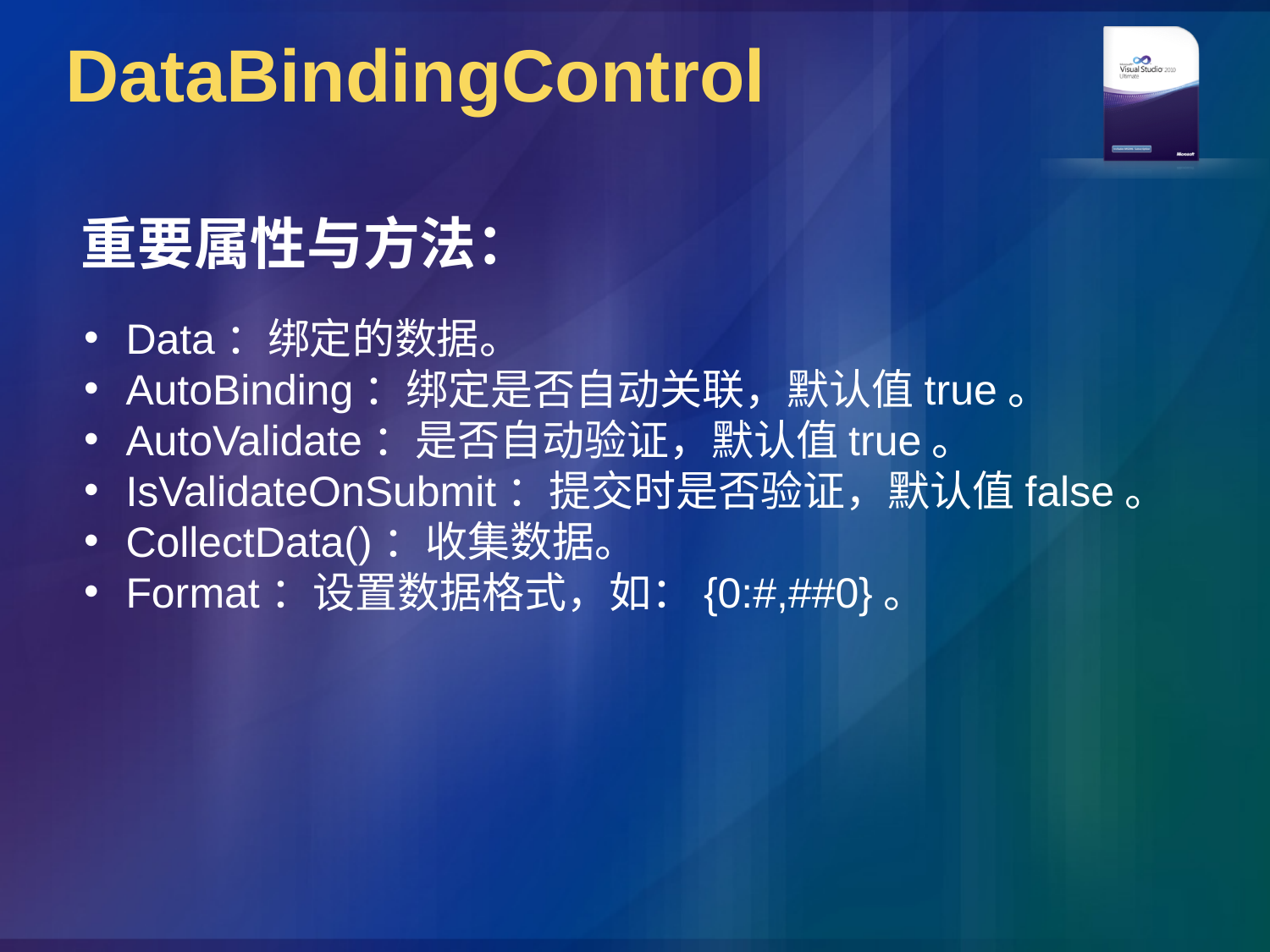

# DataBindingControl
重要属性与方法：
 Data：绑定的数据。
 AutoBinding：绑定是否自动关联，默认值true。
 AutoValidate：是否自动验证，默认值true。
 IsValidateOnSubmit：提交时是否验证，默认值false。
 CollectData()：收集数据。
 Format：设置数据格式，如：{0:#,##0}。